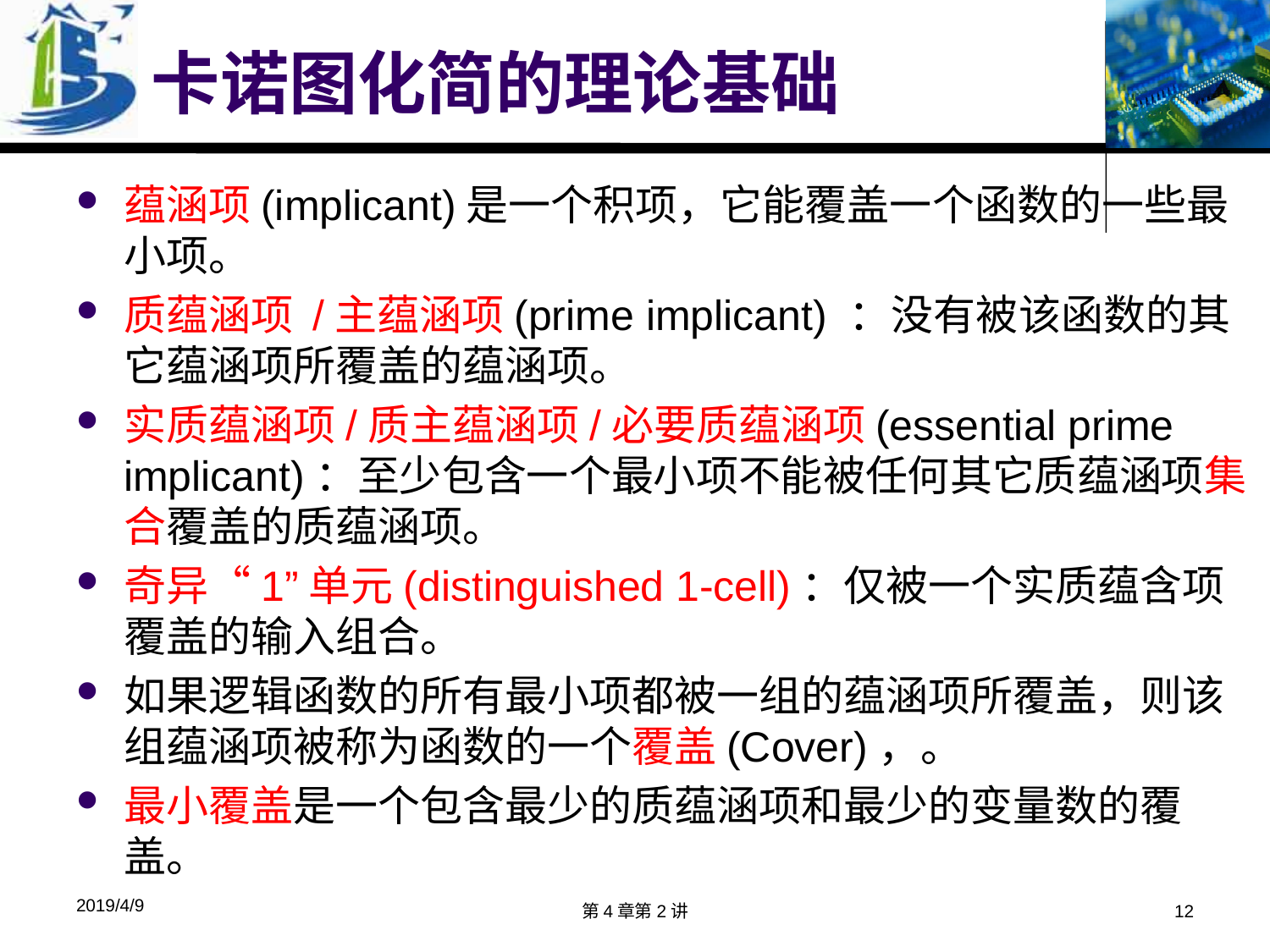

# 卡诺图化简的理论基础
蕴涵项(implicant)是一个积项，它能覆盖一个函数的一些最小项。
质蕴涵项 /主蕴涵项(prime implicant) ：没有被该函数的其它蕴涵项所覆盖的蕴涵项。
实质蕴涵项/质主蕴涵项/必要质蕴涵项(essential prime implicant)：至少包含一个最小项不能被任何其它质蕴涵项集合覆盖的质蕴涵项。
奇异“1”单元(distinguished 1-cell)：仅被一个实质蕴含项覆盖的输入组合。
如果逻辑函数的所有最小项都被一组的蕴涵项所覆盖，则该组蕴涵项被称为函数的一个覆盖(Cover)，。
最小覆盖是一个包含最少的质蕴涵项和最少的变量数的覆盖。

2019/4/9
第4章第2讲
12